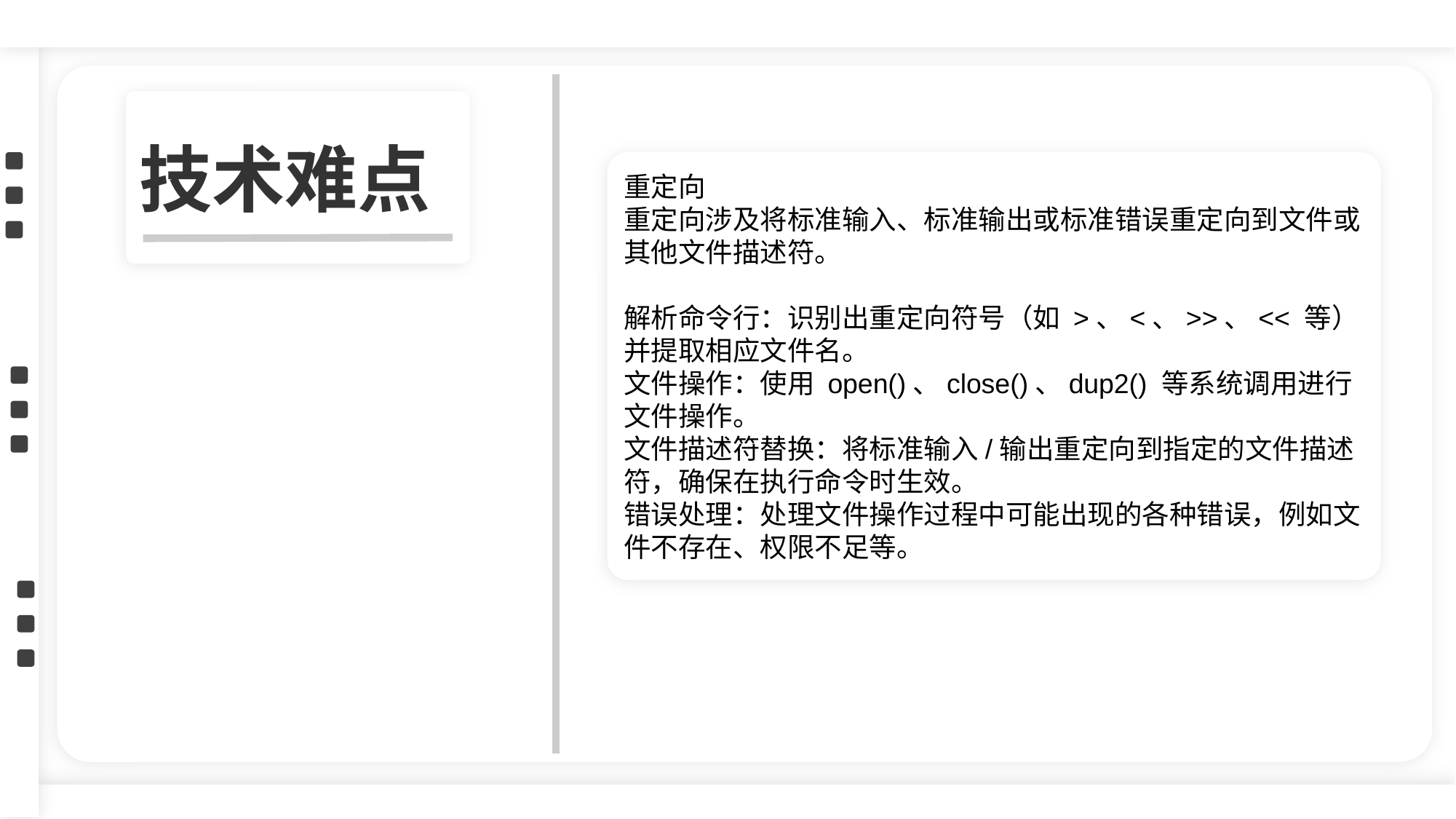

51
技术难点

重定向
重定向涉及将标准输入、标准输出或标准错误重定向到文件或其他文件描述符。

解析命令行：识别出重定向符号（如 >、<、>>、<< 等）并提取相应文件名。
文件操作：使用 open()、close()、dup2() 等系统调用进行文件操作。
文件描述符替换：将标准输入/输出重定向到指定的文件描述符，确保在执行命令时生效。
错误处理：处理文件操作过程中可能出现的各种错误，例如文件不存在、权限不足等。